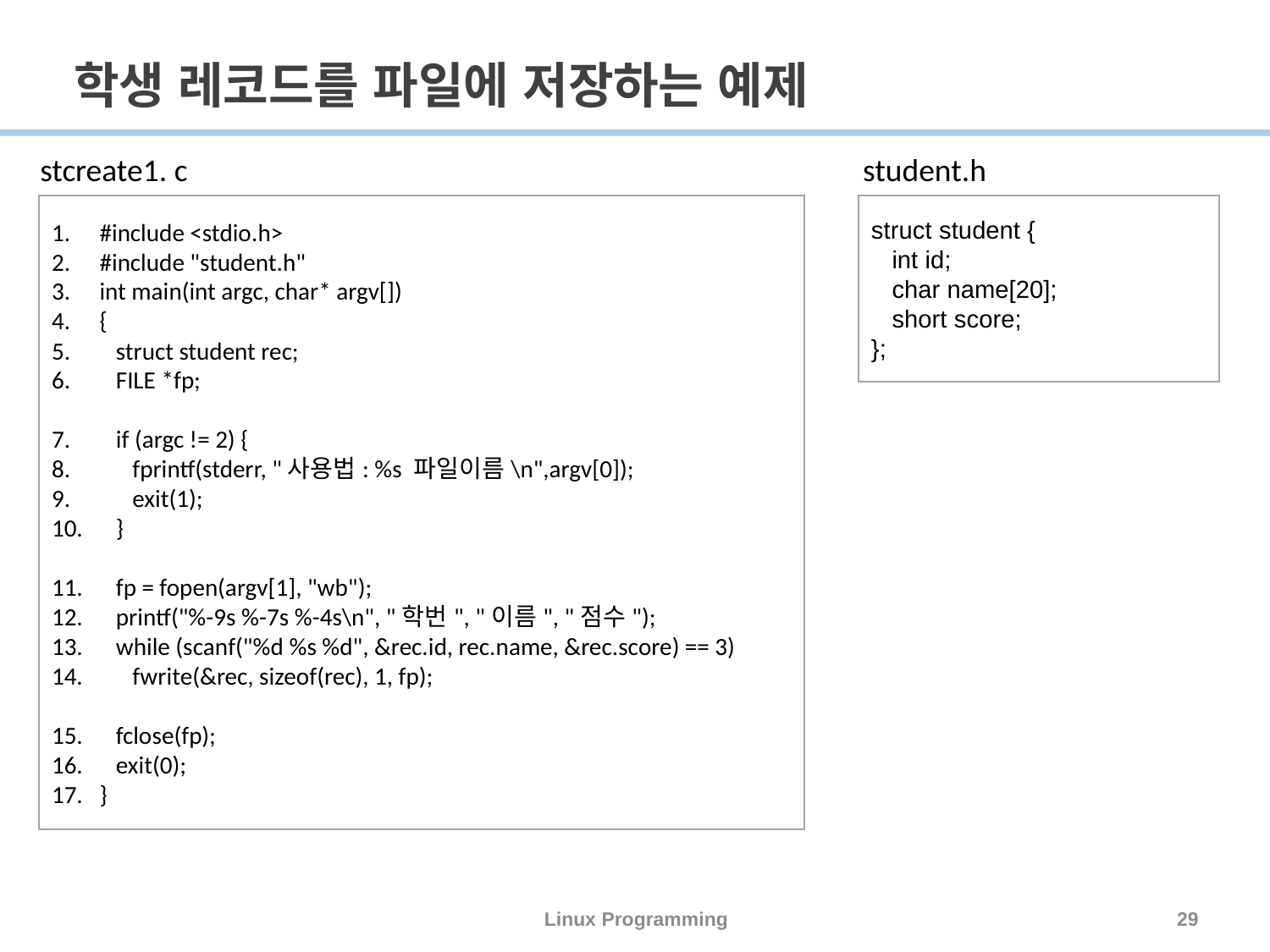

# 학생 레코드를 파일에 저장하는 예제
stcreate1. c
student.h
#include <stdio.h>
#include "student.h"
int main(int argc, char* argv[])
{
   struct student rec;
   FILE *fp;

   if (argc != 2) {
      fprintf(stderr, "사용법: %s 파일이름\n",argv[0]);
      exit(1);
   }

   fp = fopen(argv[1], "wb");
   printf("%-9s %-7s %-4s\n", "학번", "이름", "점수");
   while (scanf("%d %s %d", &rec.id, rec.name, &rec.score) == 3)
      fwrite(&rec, sizeof(rec), 1, fp);

   fclose(fp);
   exit(0);
}
struct student {
   int id;
   char name[20];
   short score;
};
Linux Programming
29